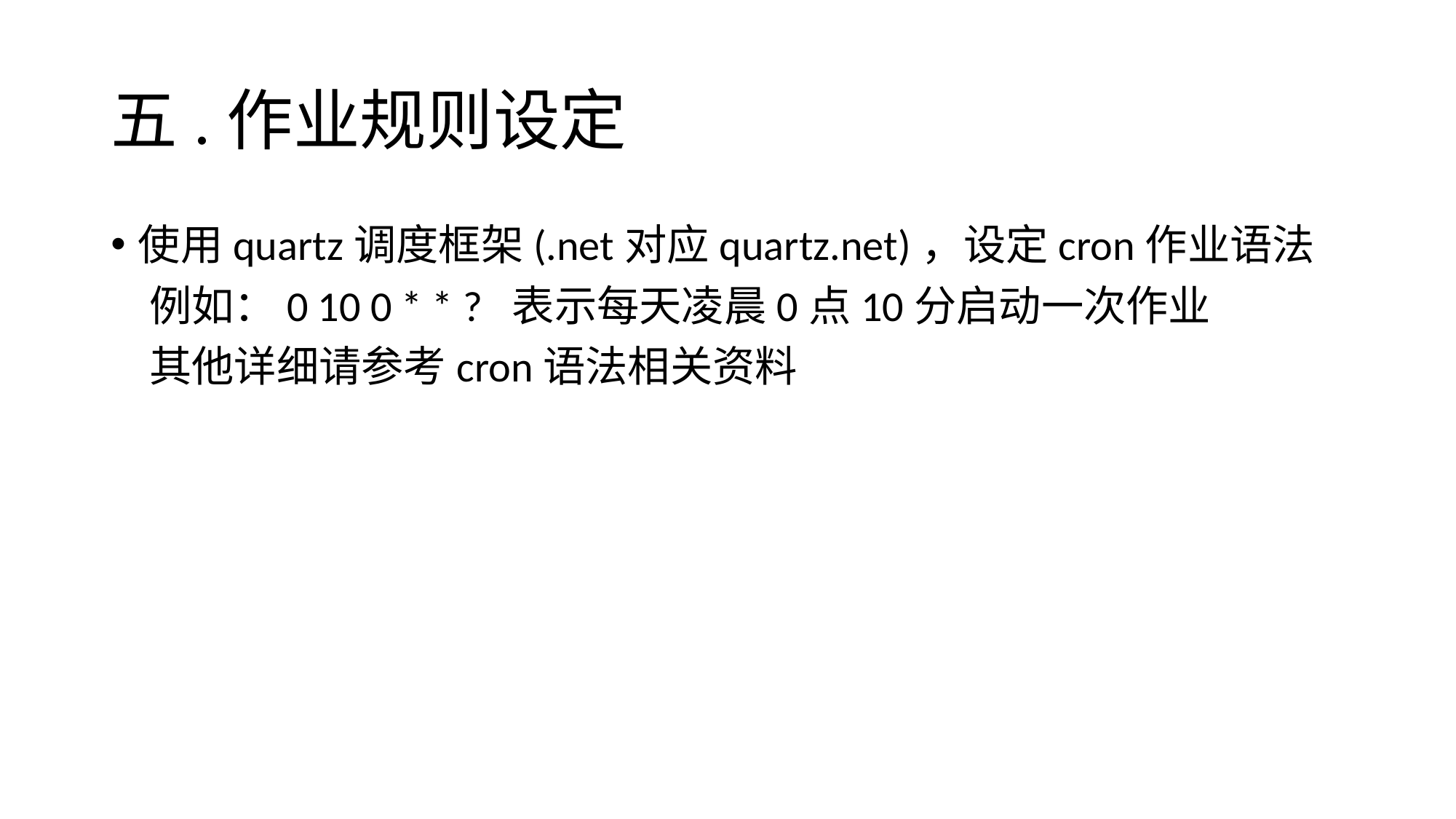

# 五.作业规则设定
使用quartz调度框架(.net对应quartz.net)，设定cron作业语法
   例如：0 10 0 * * ?  表示每天凌晨0点10分启动一次作业
   其他详细请参考cron语法相关资料